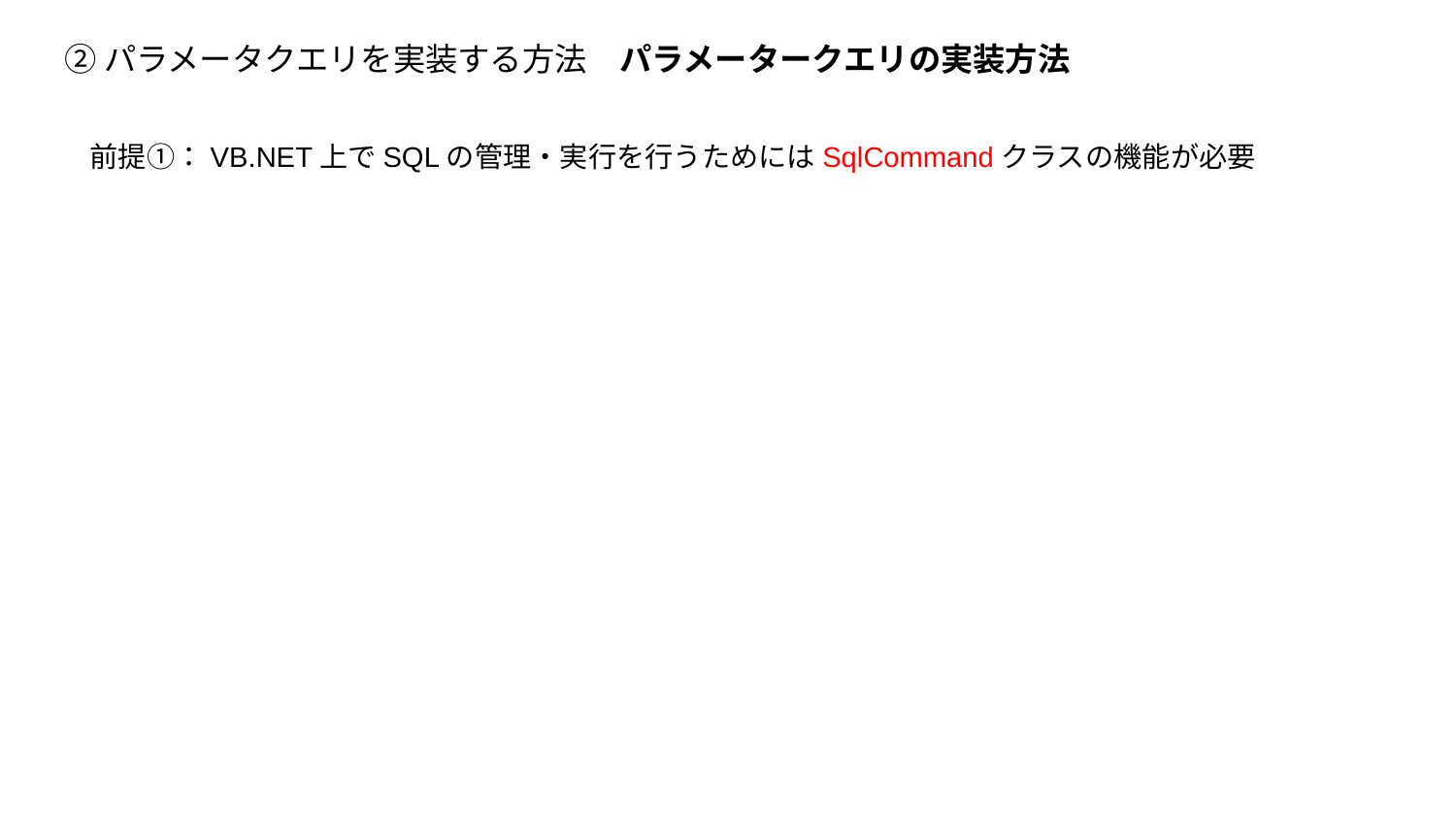

# ②パラメータクエリを実装する方法　パラメータークエリの実装方法
前提①：VB.NET上でSQLの管理・実行を行うためにはSqlCommandクラスの機能が必要